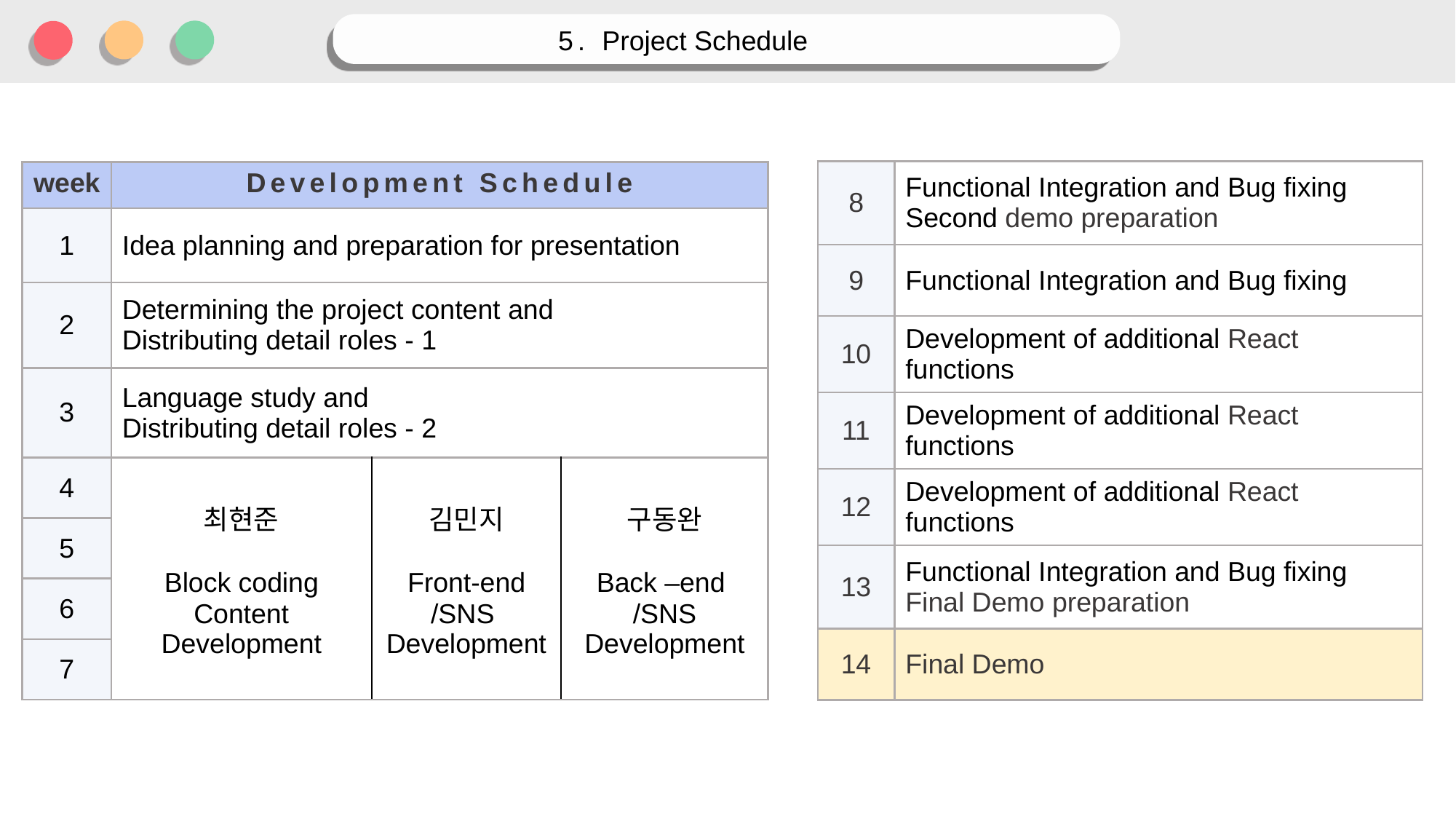

5. Project Schedule

| 8 | Functional Integration and Bug fixing Second demo preparation |
| --- | --- |
| 9 | Functional Integration and Bug fixing |
| 10 | Development of additional React functions |
| 11 | Development of additional React functions |
| 12 | Development of additional React functions |
| 13 | Functional Integration and Bug fixing Final Demo preparation |
| 14 | Final Demo |
| week | Development Schedule |  |  |
| --- | --- | --- | --- |
| 1 | Idea planning and preparation for presentation |  |  |
| 2 | Determining the project content and Distributing detail roles - 1 |  |  |
| 3 | Language study and Distributing detail roles - 2 |  |  |
| 4 | 최현준 Block coding Content Development | 김민지 Front-end /SNS Development | 구동완 Back –end /SNS Development |
| 5 |  |  |  |
| 6 |  |  |  |
| 7 |  |  |  |